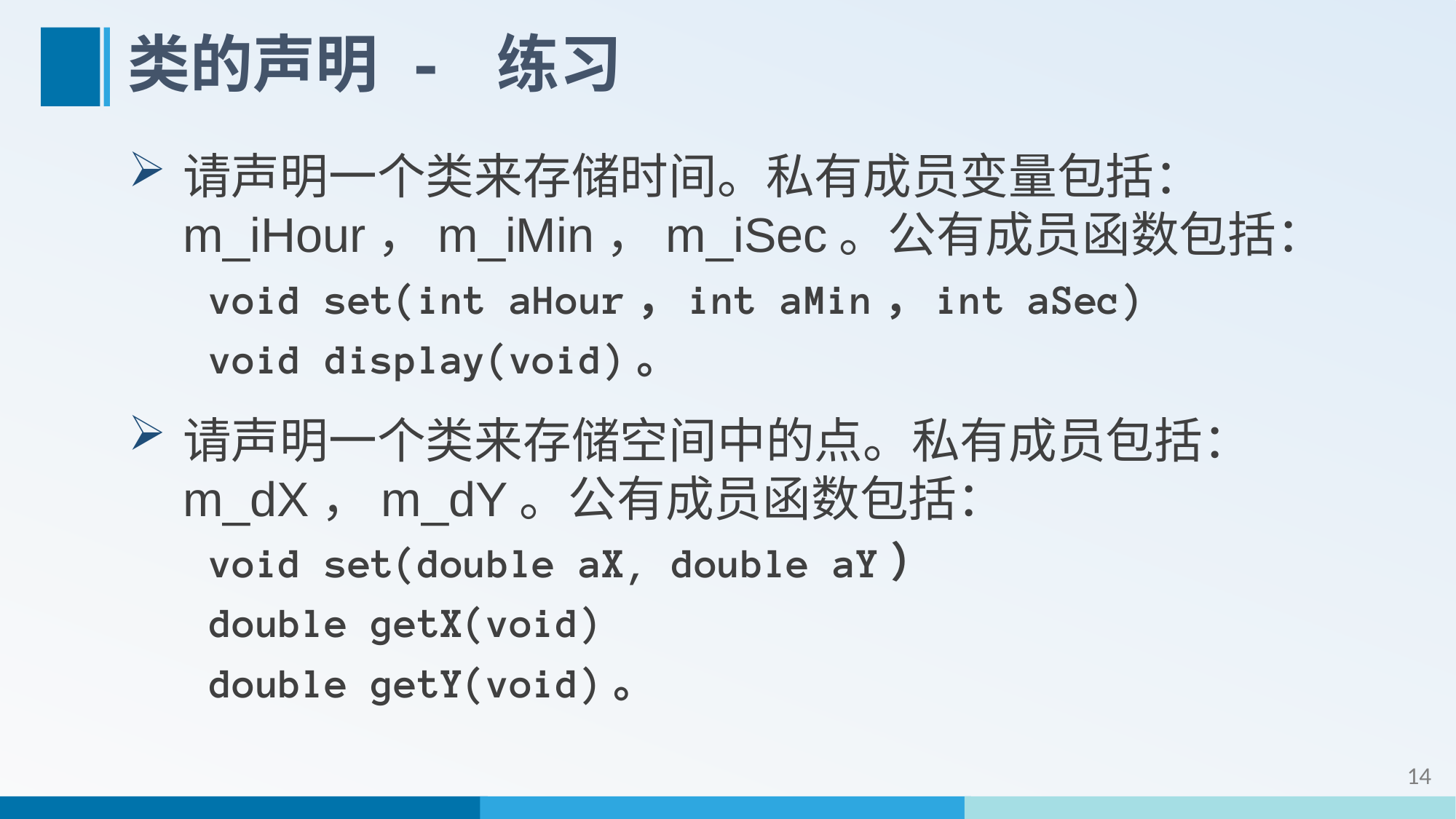

# 类的声明 - 练习
请声明一个类来存储时间。私有成员变量包括：m_iHour，m_iMin，m_iSec。公有成员函数包括：
void set(int aHour，int aMin，int aSec)
void display(void)。
请声明一个类来存储空间中的点。私有成员包括：m_dX，m_dY。公有成员函数包括：
void set(double aX, double aY）
double getX(void)
double getY(void)。